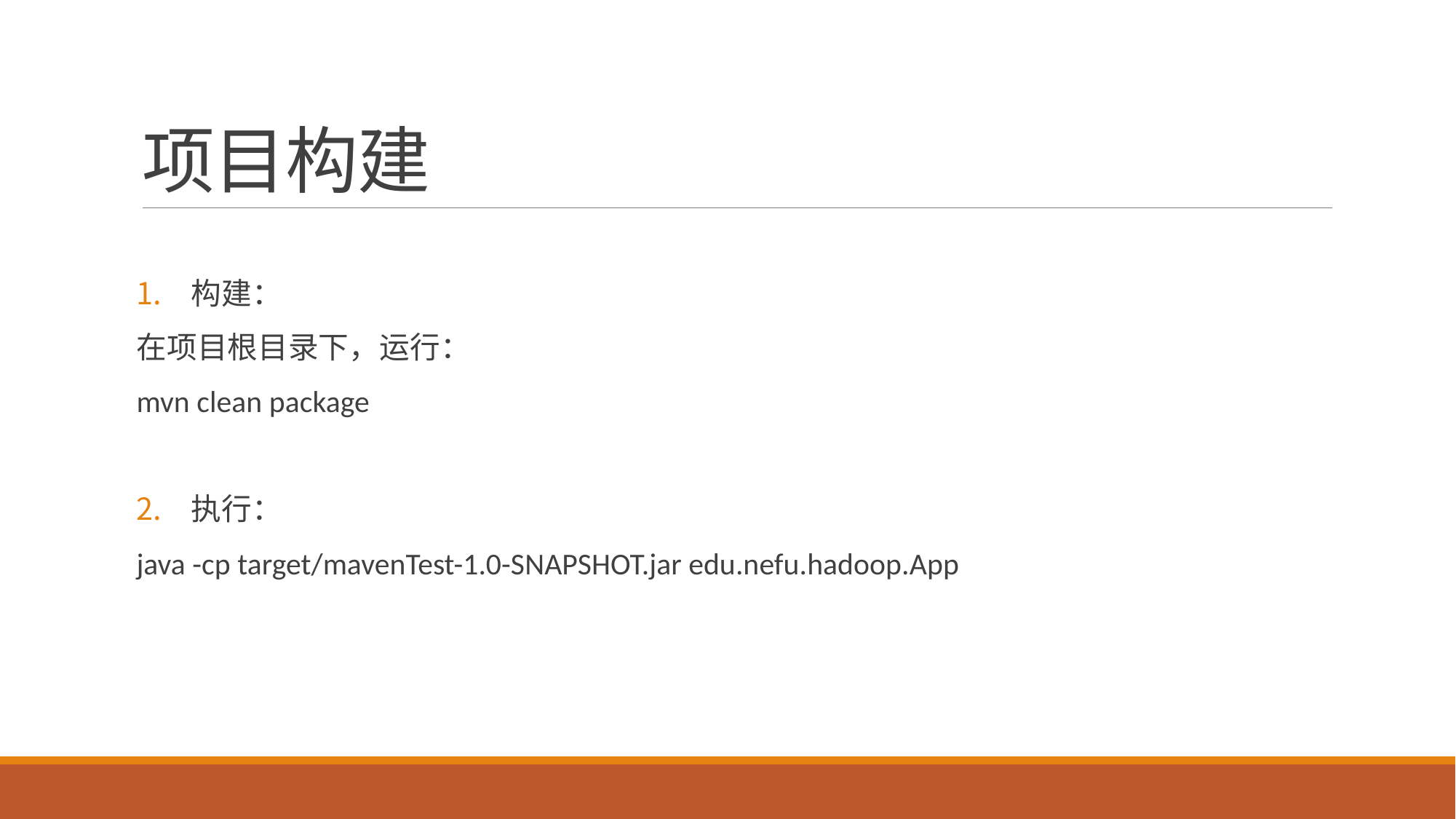

# 项目构建

构建：
在项目根目录下，运行：
mvn clean package

执行：
java -cp target/mavenTest-1.0-SNAPSHOT.jar edu.nefu.hadoop.App